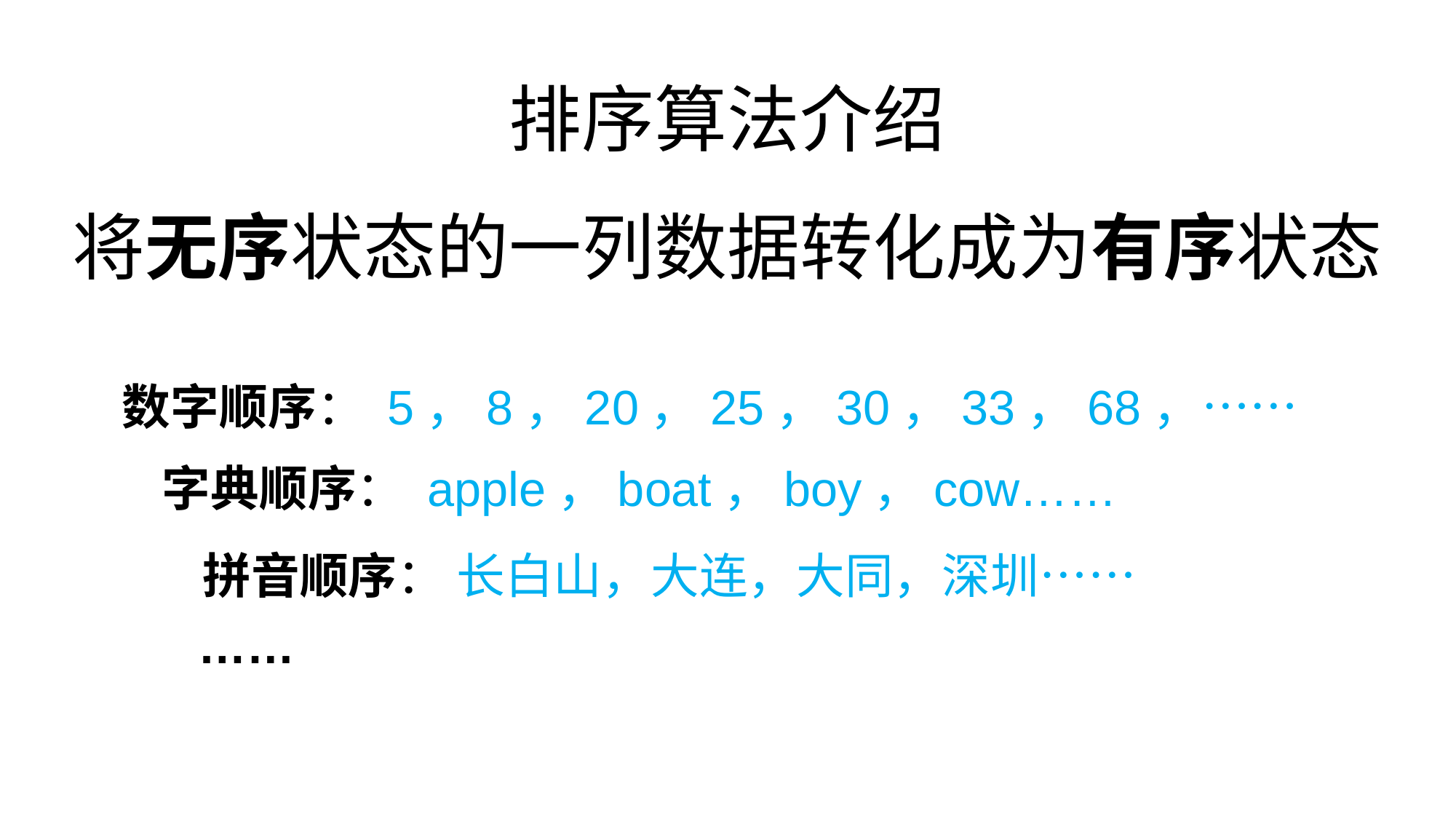

# 排序算法介绍
将无序状态的一列数据转化成为有序状态
数字顺序： 5，8，20，25，30，33，68，……
字典顺序： apple，boat，boy，cow……
拼音顺序： 长白山，大连，大同，深圳……
……